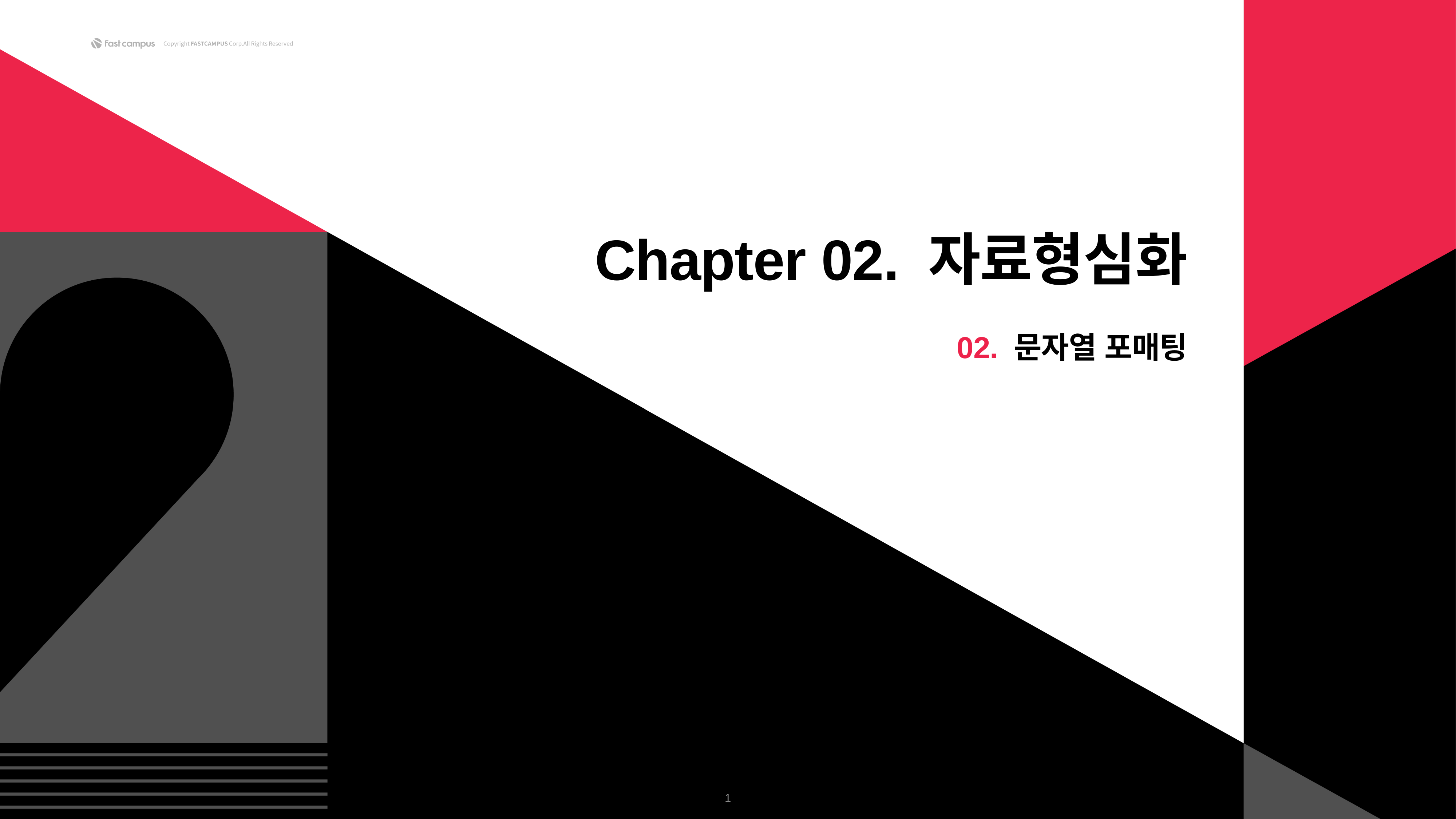

Chapter 02. 자료형심화

02. 문자열 포매팅
1